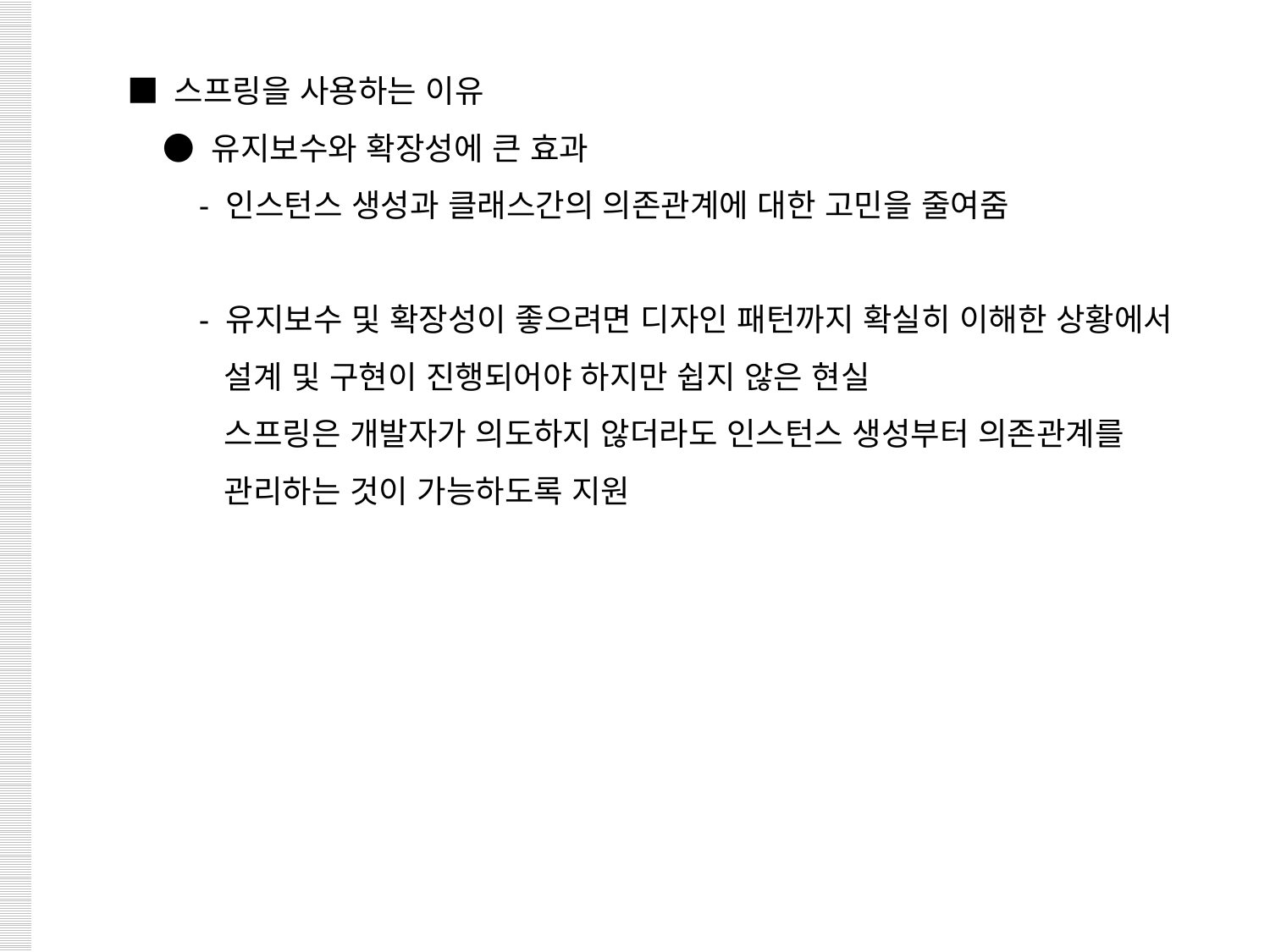

■ 스프링을 사용하는 이유
    ● 유지보수와 확장성에 큰 효과
        - 인스턴스 생성과 클래스간의 의존관계에 대한 고민을 줄여줌

        - 유지보수 및 확장성이 좋으려면 디자인 패턴까지 확실히 이해한 상황에서
          설계 및 구현이 진행되어야 하지만 쉽지 않은 현실
          스프링은 개발자가 의도하지 않더라도 인스턴스 생성부터 의존관계를
          관리하는 것이 가능하도록 지원